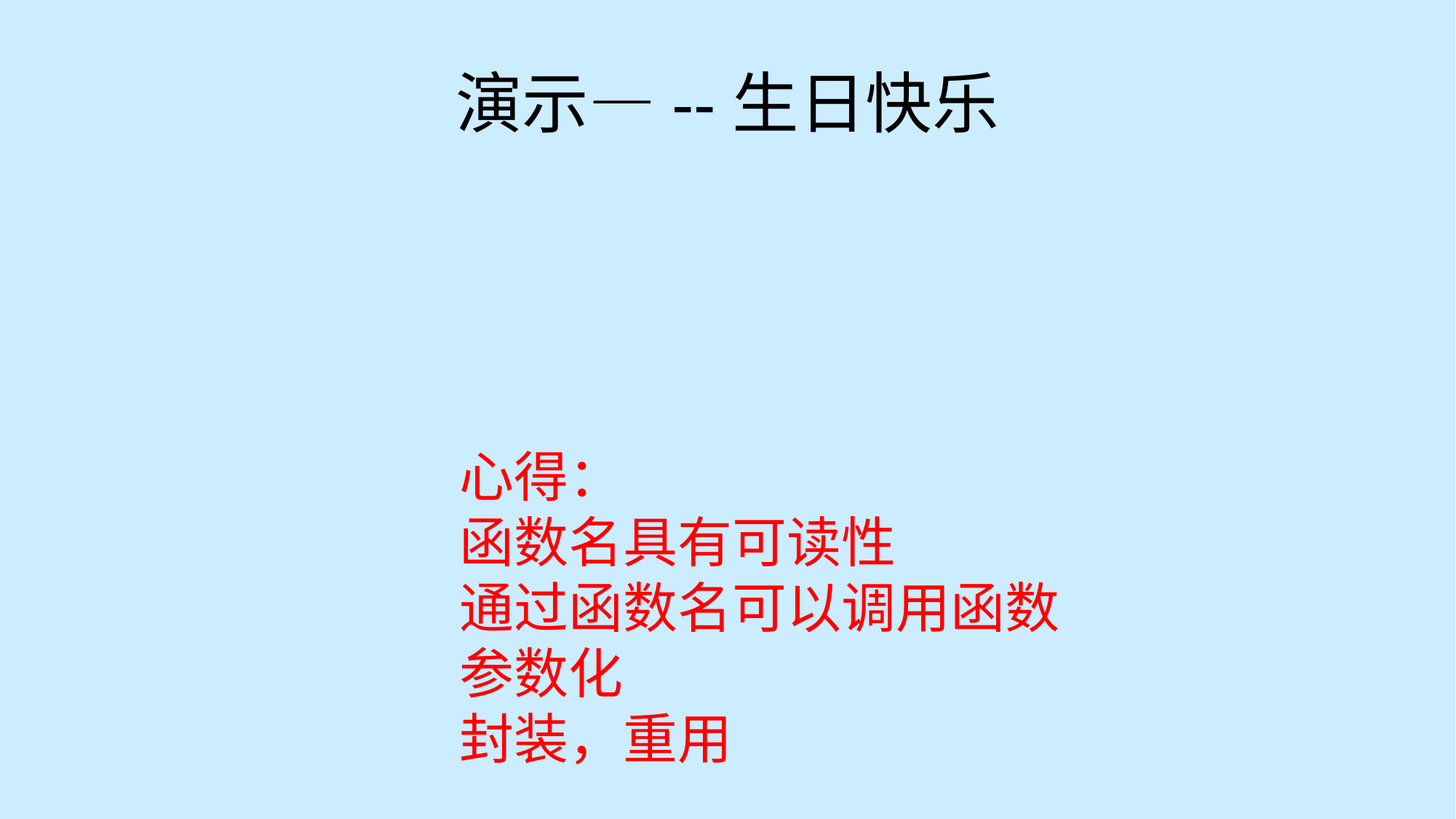

# 演示—--生日快乐
心得：
函数名具有可读性
通过函数名可以调用函数
参数化
封装，重用